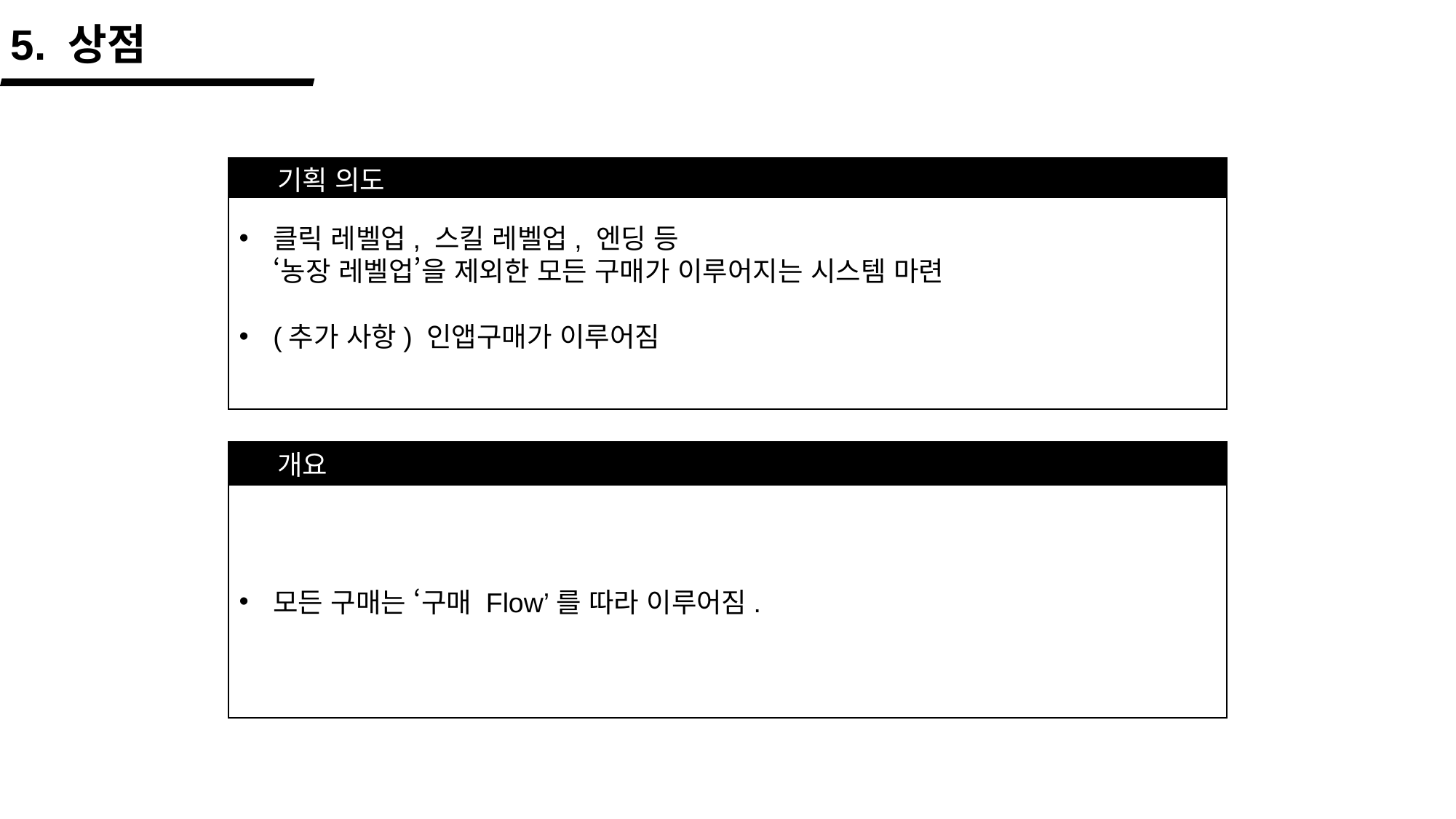

5. 상점

기획 의도

클릭 레벨업, 스킬 레벨업, 엔딩 등
‘농장 레벨업’을 제외한 모든 구매가 이루어지는 시스템 마련

(추가 사항) 인앱구매가 이루어짐

개요

모든 구매는 ‘구매 Flow’를 따라 이루어짐.